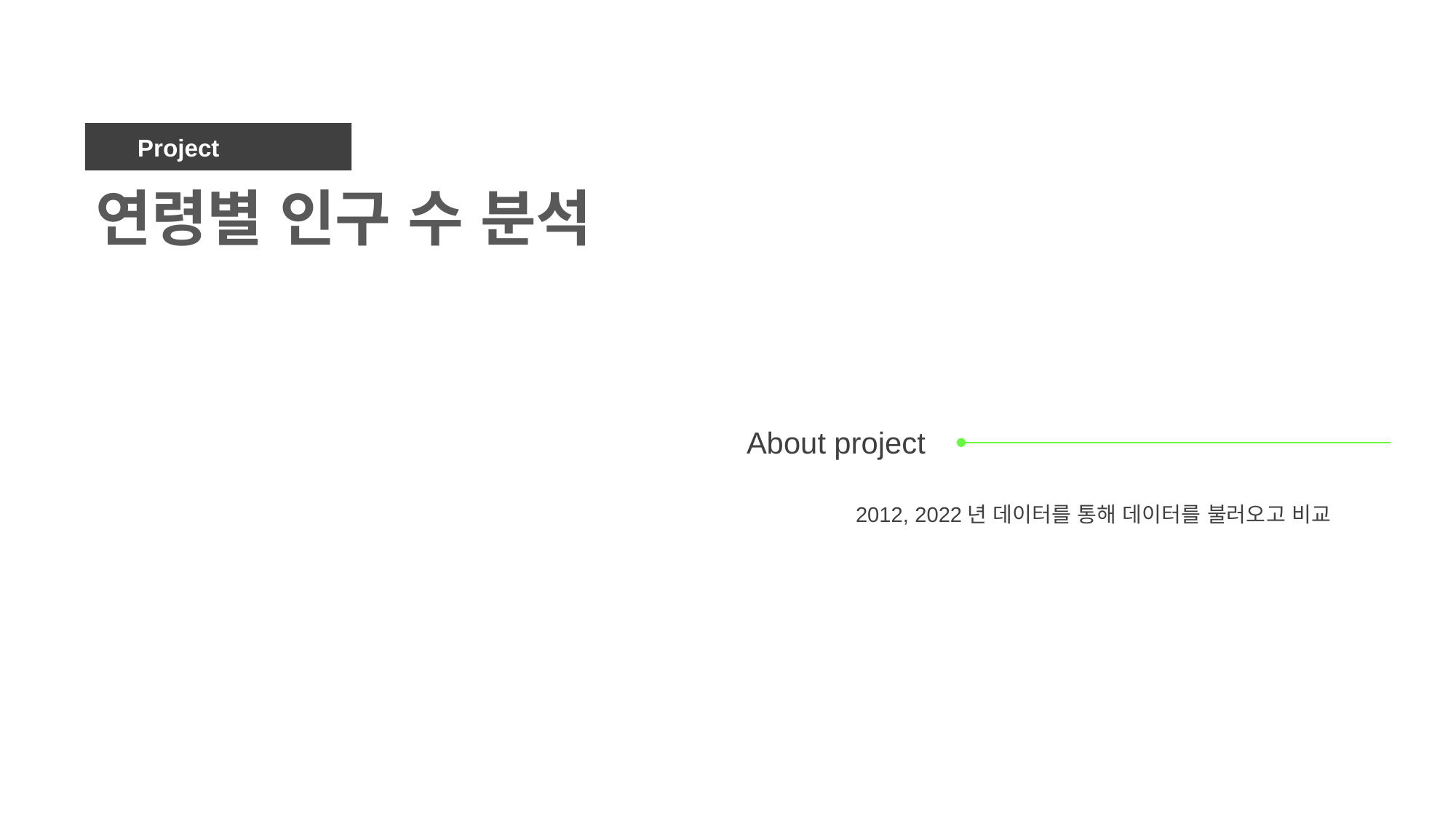

연령별 인구 수 분석
	2012, 2022년 데이터를 통해 데이터를 불러오고 비교